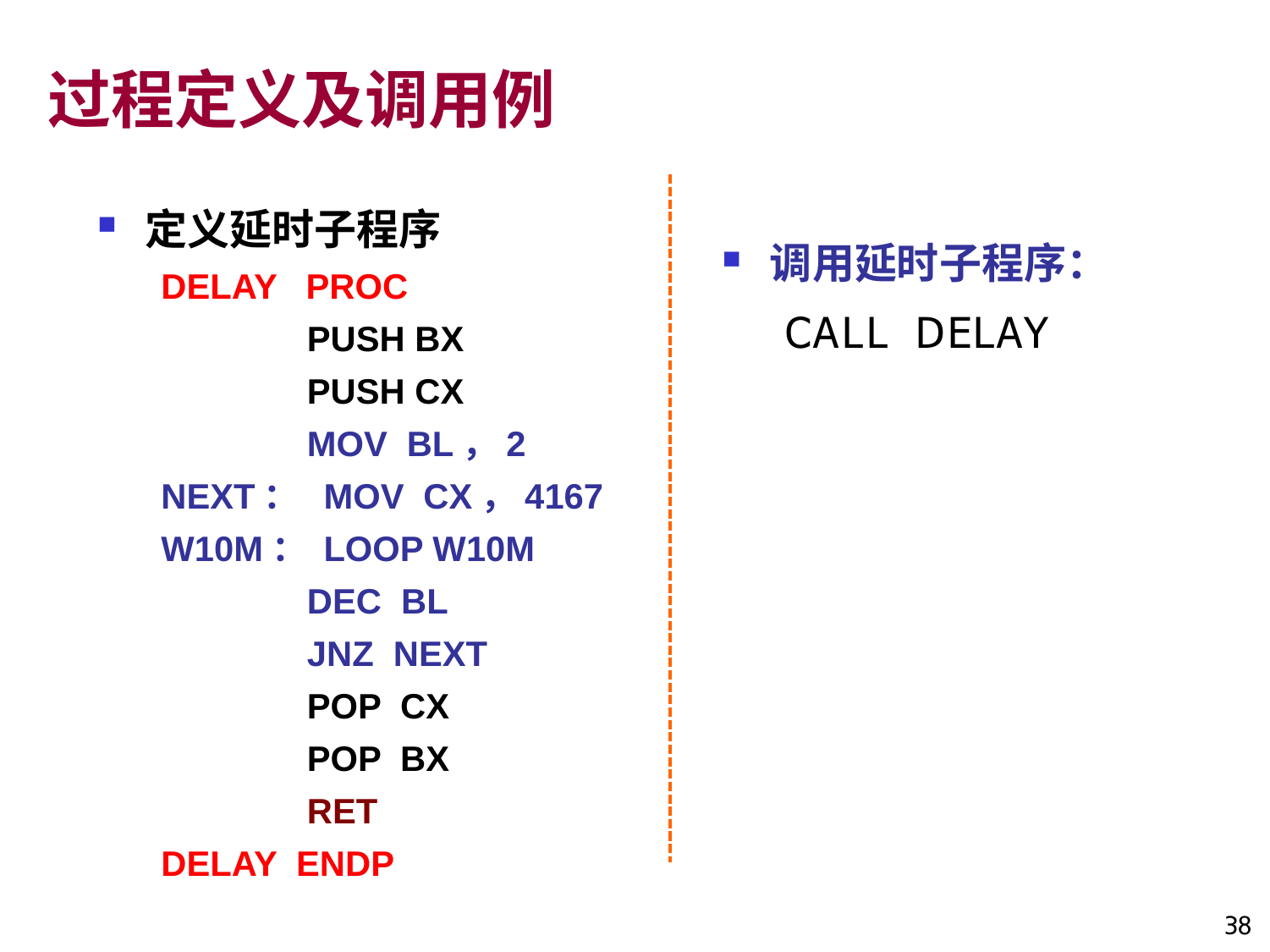

# 过程定义及调用例
定义延时子程序
DELAY   PROC
               PUSH BX
               PUSH CX
               MOV  BL，2
NEXT：  MOV  CX，4167
W10M： LOOP W10M
               DEC  BL
               JNZ  NEXT
               POP  CX
               POP  BX
               RET
DELAY  ENDP
调用延时子程序：
CALL  DELAY
38